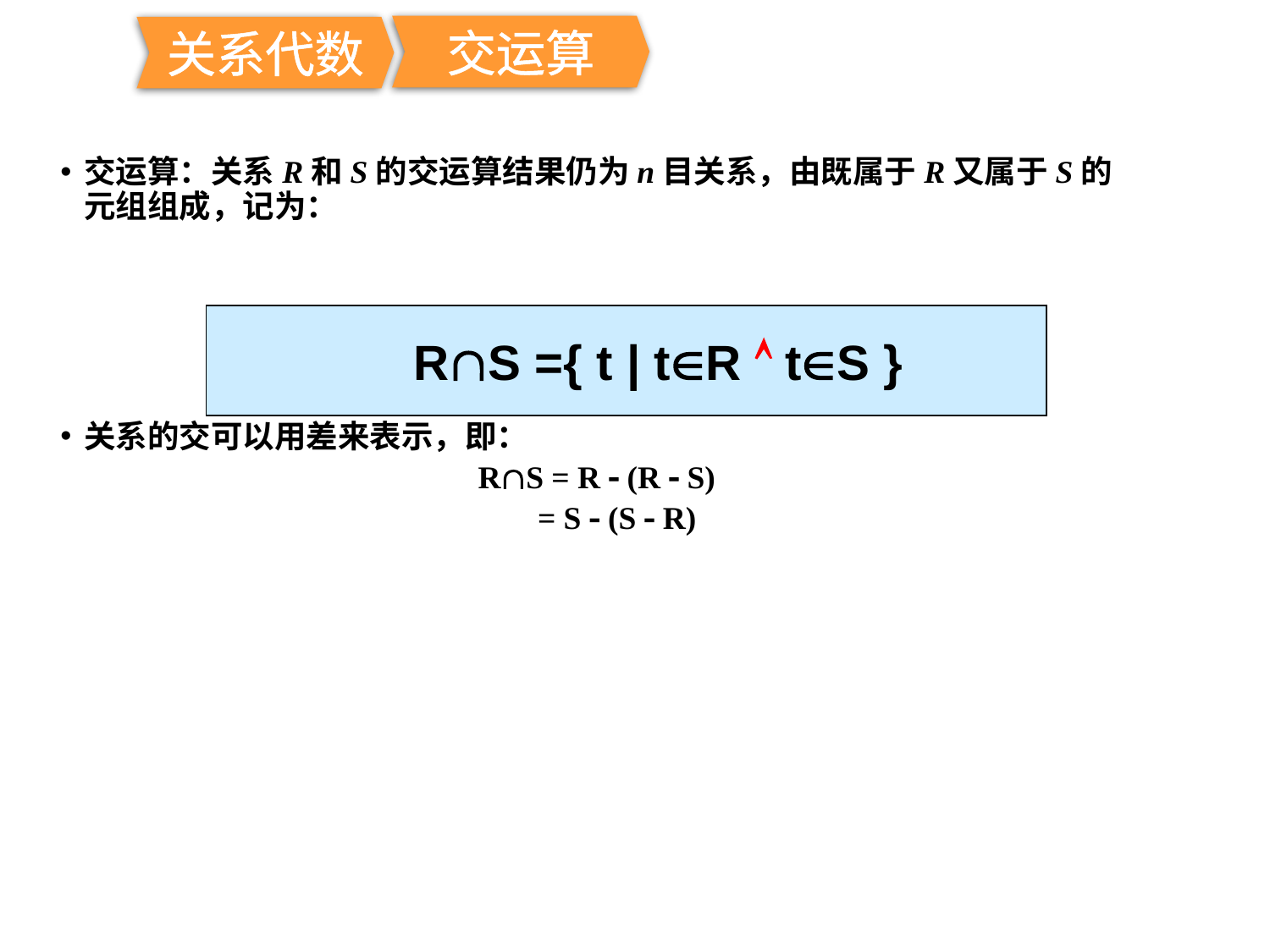

交运算
关系代数
交运算：关系R和S的交运算结果仍为n目关系，由既属于R又属于S的元组组成，记为：

关系的交可以用差来表示，即：
R∩S = R − (R − S)
    = S − (S − R)
R∩S ={ t | t∈R ∧ t∈S }